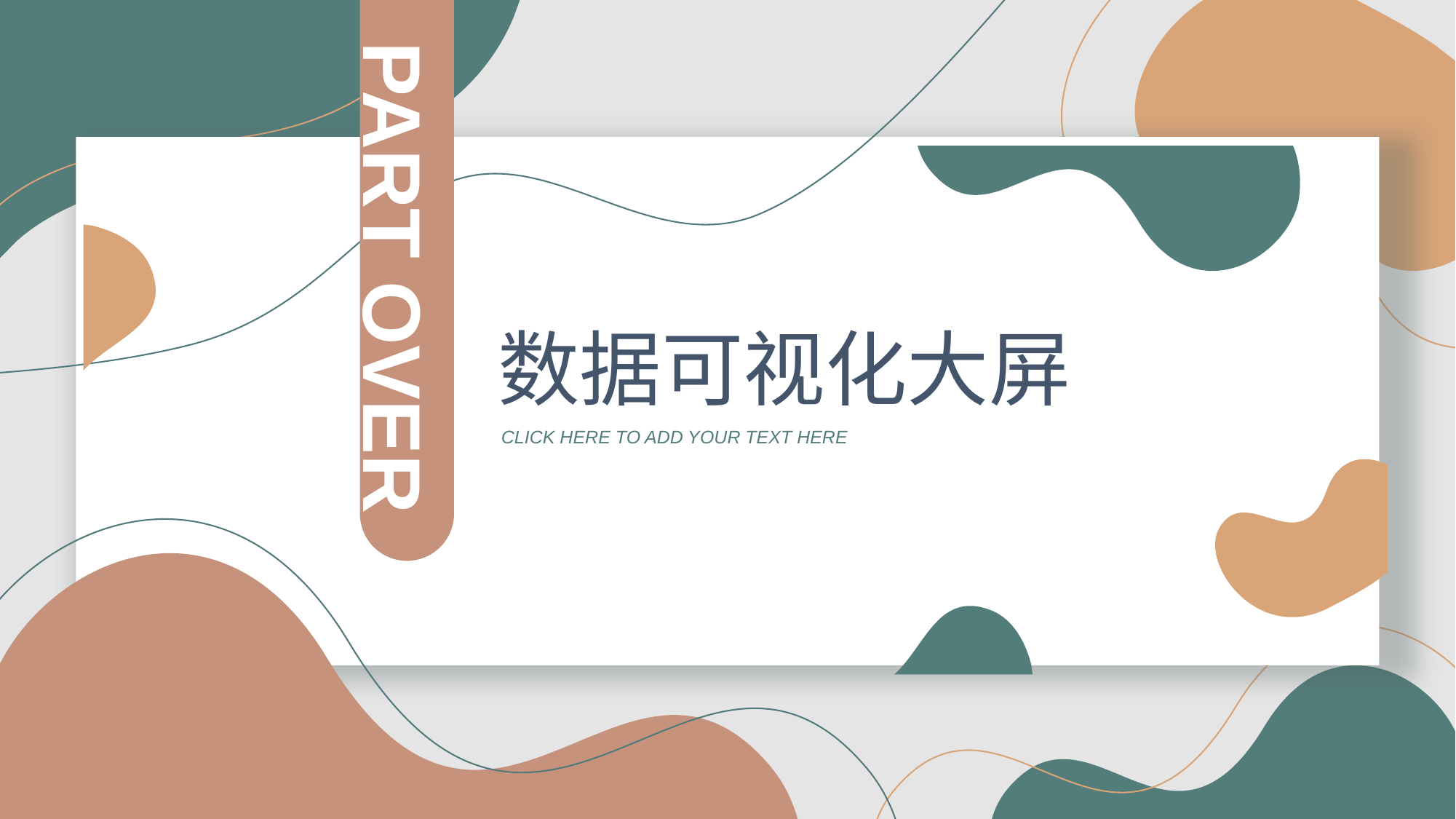

PART OVER

数据可视化大屏

CLICK HERE TO ADD YOUR TEXT HERE